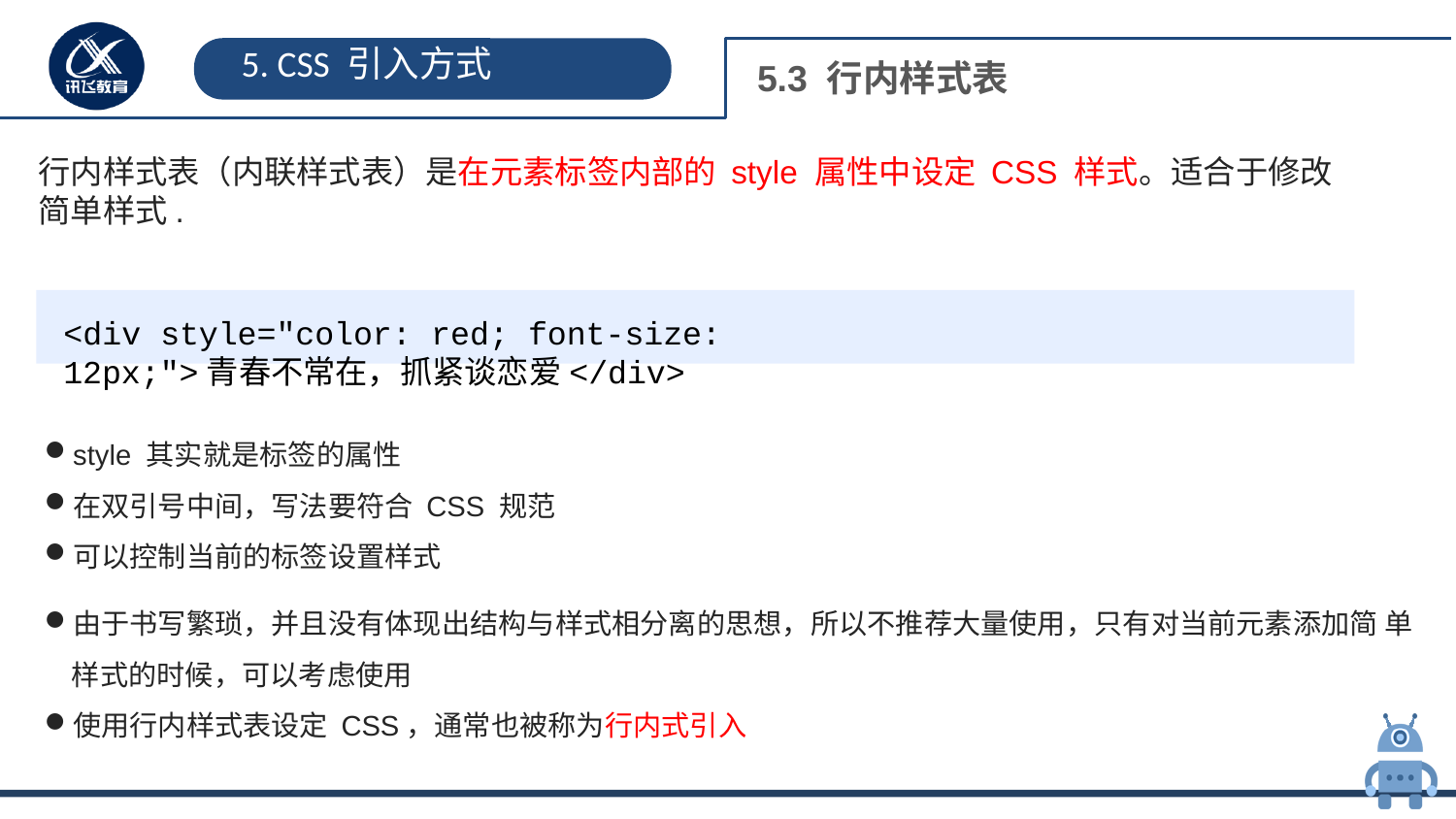

5. CSS 引入方式
5.3 行内样式表
行内样式表（内联样式表）是在元素标签内部的 style 属性中设定 CSS 样式。适合于修改简单样式.

<div style="color: red; font-size: 12px;">青春不常在，抓紧谈恋爱</div>

style 其实就是标签的属性
在双引号中间，写法要符合 CSS 规范
可以控制当前的标签设置样式
由于书写繁琐，并且没有体现出结构与样式相分离的思想，所以不推荐大量使用，只有对当前元素添加简 单样式的时候，可以考虑使用
使用行内样式表设定 CSS，通常也被称为行内式引入